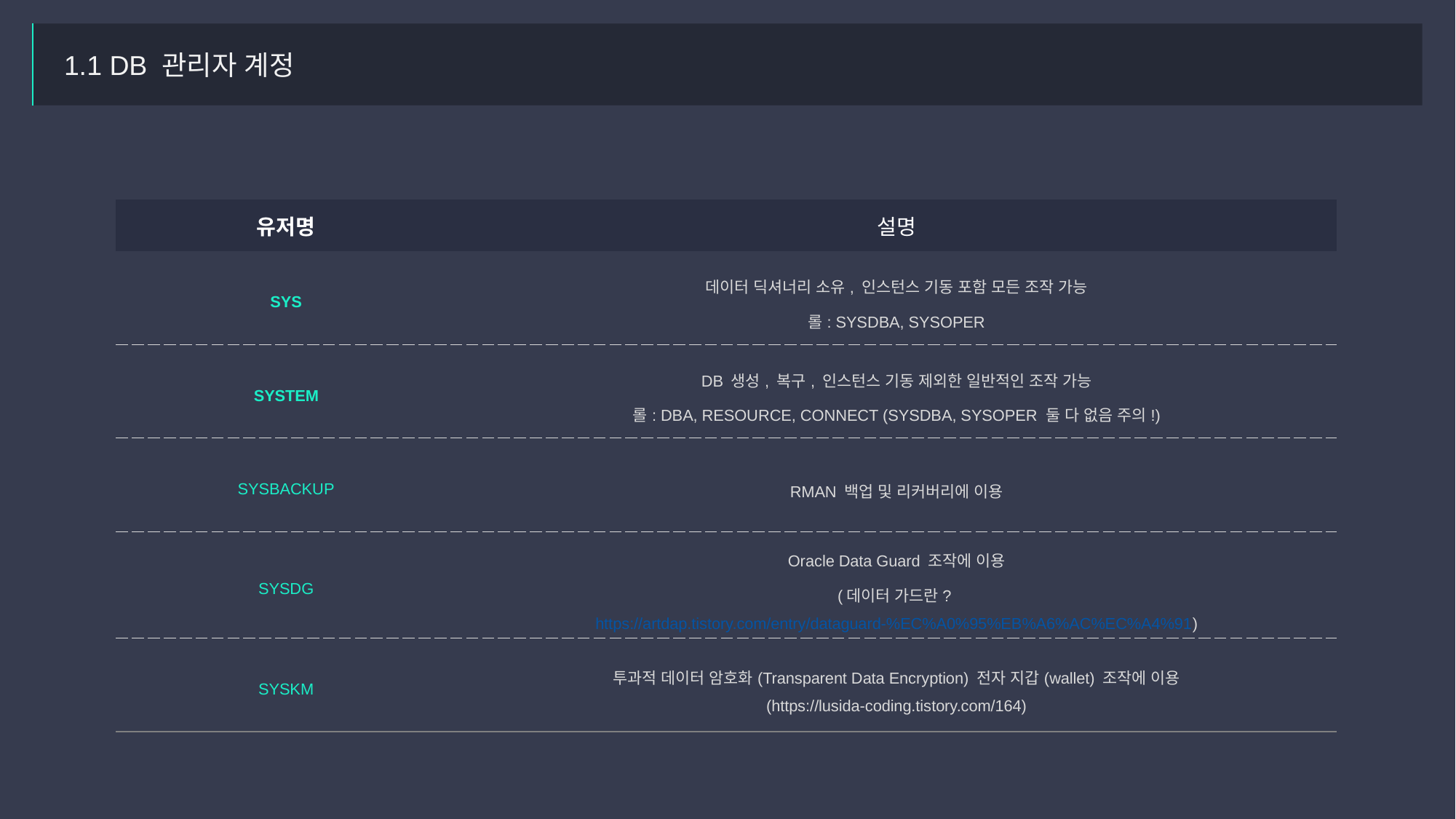

1.1 DB 관리자 계정
| 유저명 | 설명 |
| --- | --- |
| SYS | 데이터 딕셔너리 소유, 인스턴스 기동 포함 모든 조작 가능 롤: SYSDBA, SYSOPER |
| SYSTEM | DB 생성, 복구, 인스턴스 기동 제외한 일반적인 조작 가능 롤: DBA, RESOURCE, CONNECT (SYSDBA, SYSOPER 둘 다 없음 주의!) |
| SYSBACKUP | RMAN 백업 및 리커버리에 이용 |
| SYSDG | Oracle Data Guard 조작에 이용 (데이터 가드란? https://artdap.tistory.com/entry/dataguard-%EC%A0%95%EB%A6%AC%EC%A4%91) |
| SYSKM | 투과적 데이터 암호화(Transparent Data Encryption) 전자 지갑(wallet) 조작에 이용 (https://lusida-coding.tistory.com/164) |